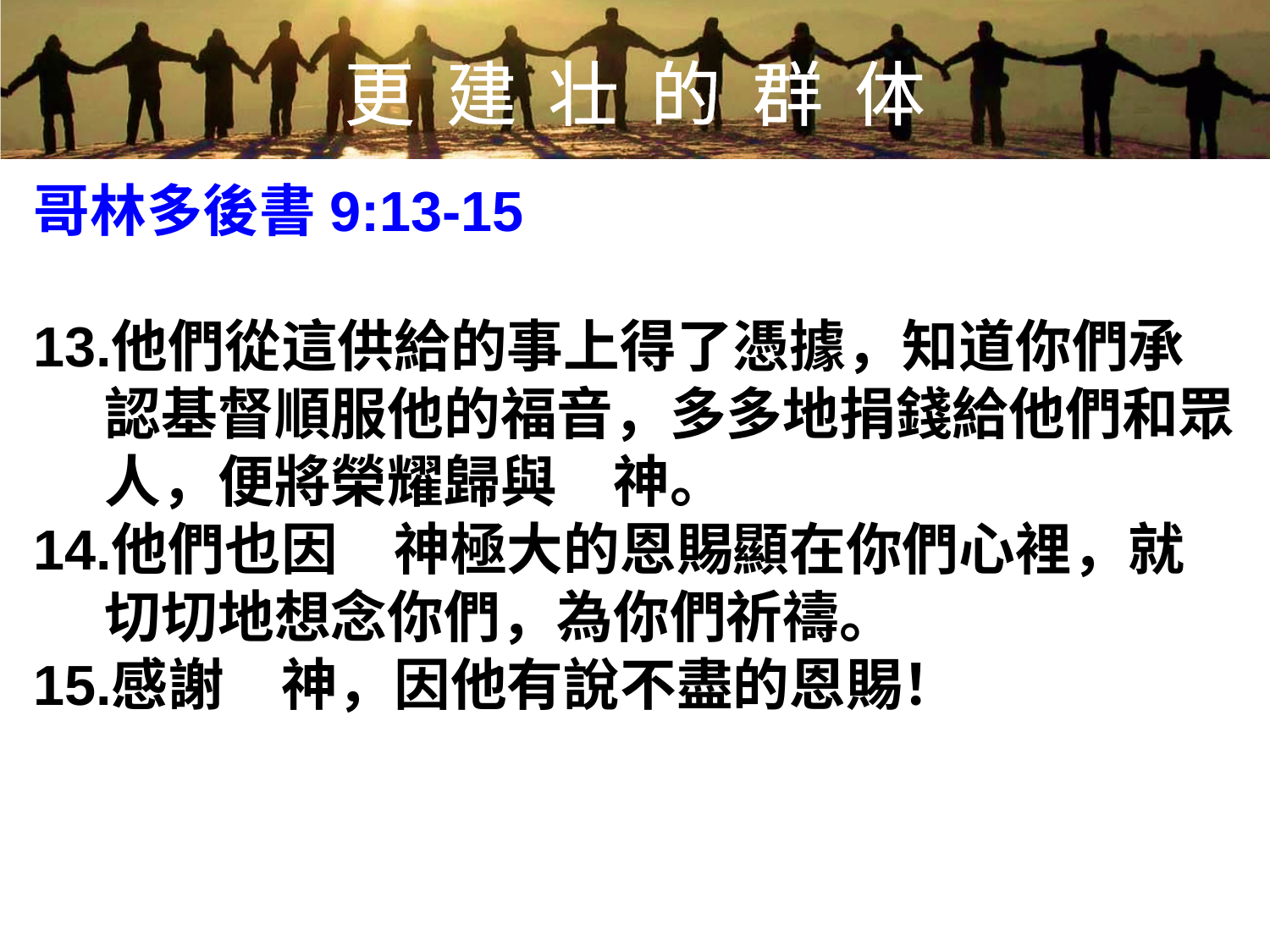

哥林多後書9:13-15

他們從這供給的事上得了憑據，知道你們承認基督順服他的福音，多多地捐錢給他們和眾人，便將榮耀歸與　神。
他們也因　神極大的恩賜顯在你們心裡，就切切地想念你們，為你們祈禱。
感謝　神，因他有說不盡的恩賜！